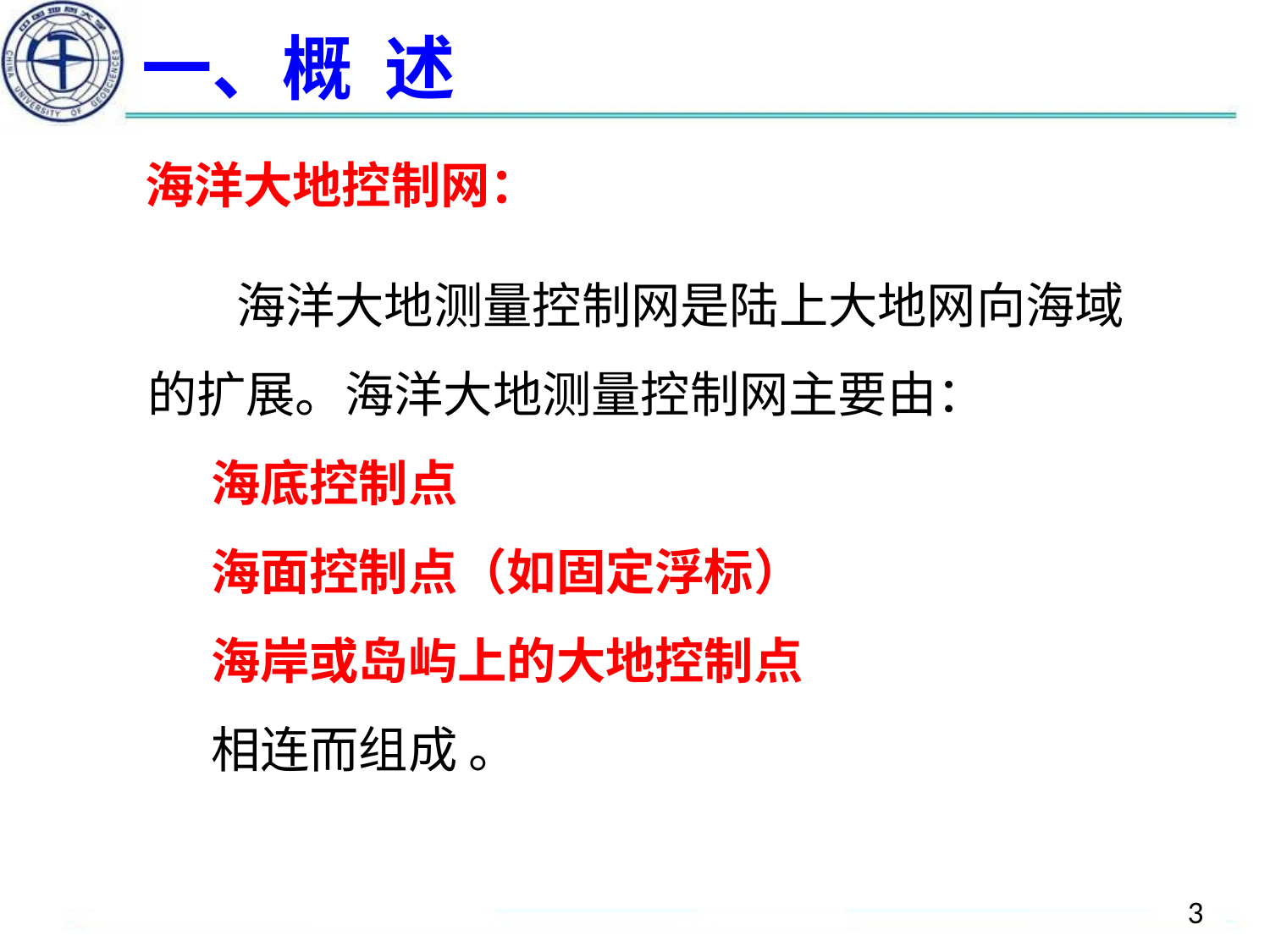

# 一、概  述
海洋大地控制网：
       海洋大地测量控制网是陆上大地网向海域的扩展。海洋大地测量控制网主要由：
海底控制点
海面控制点（如固定浮标）
海岸或岛屿上的大地控制点
相连而组成 。
3